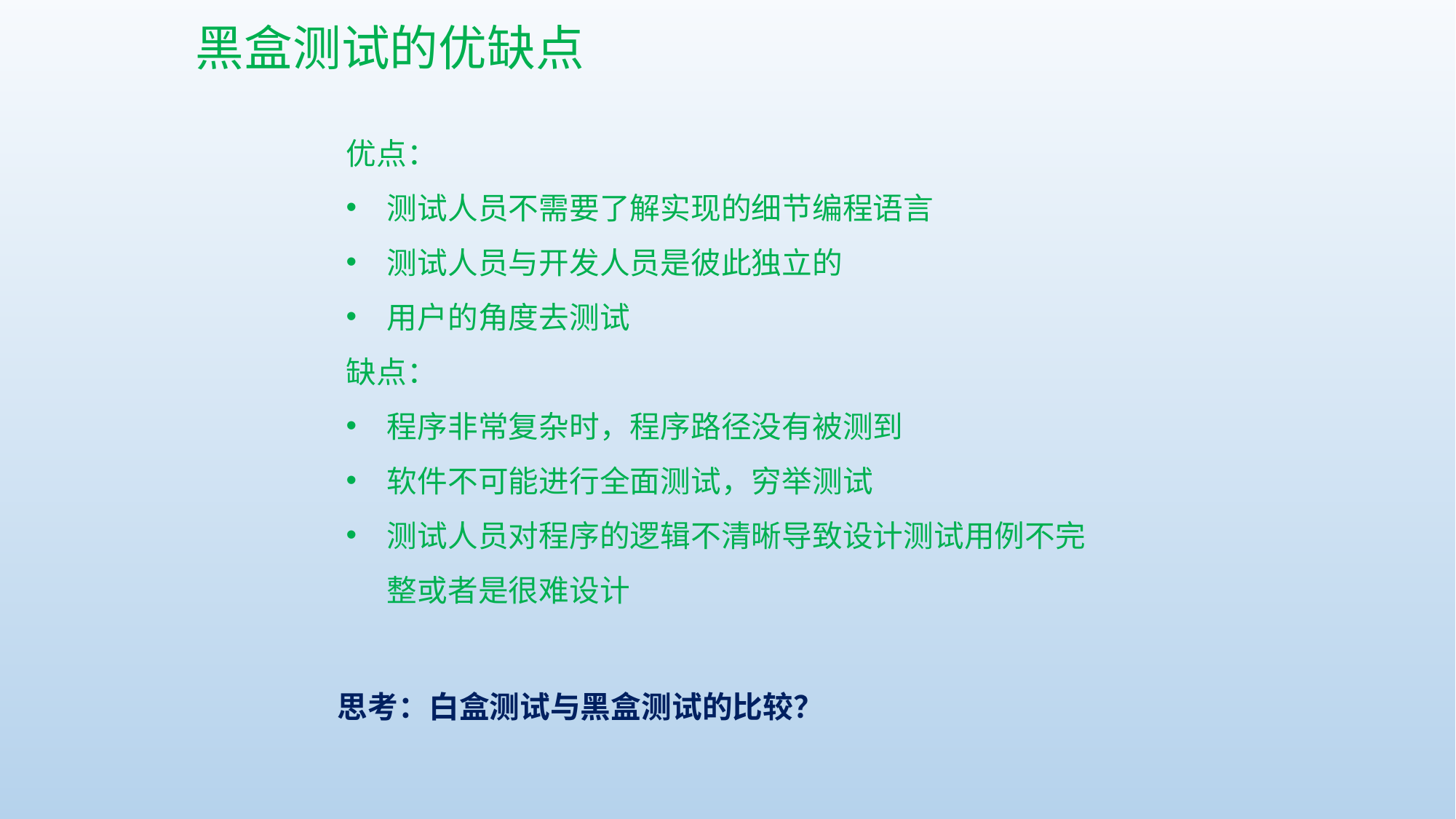

黑盒测试的优缺点
优点：
测试人员不需要了解实现的细节编程语言
测试人员与开发人员是彼此独立的
用户的角度去测试
缺点：
程序非常复杂时，程序路径没有被测到
软件不可能进行全面测试，穷举测试
测试人员对程序的逻辑不清晰导致设计测试用例不完整或者是很难设计
思考：白盒测试与黑盒测试的比较？